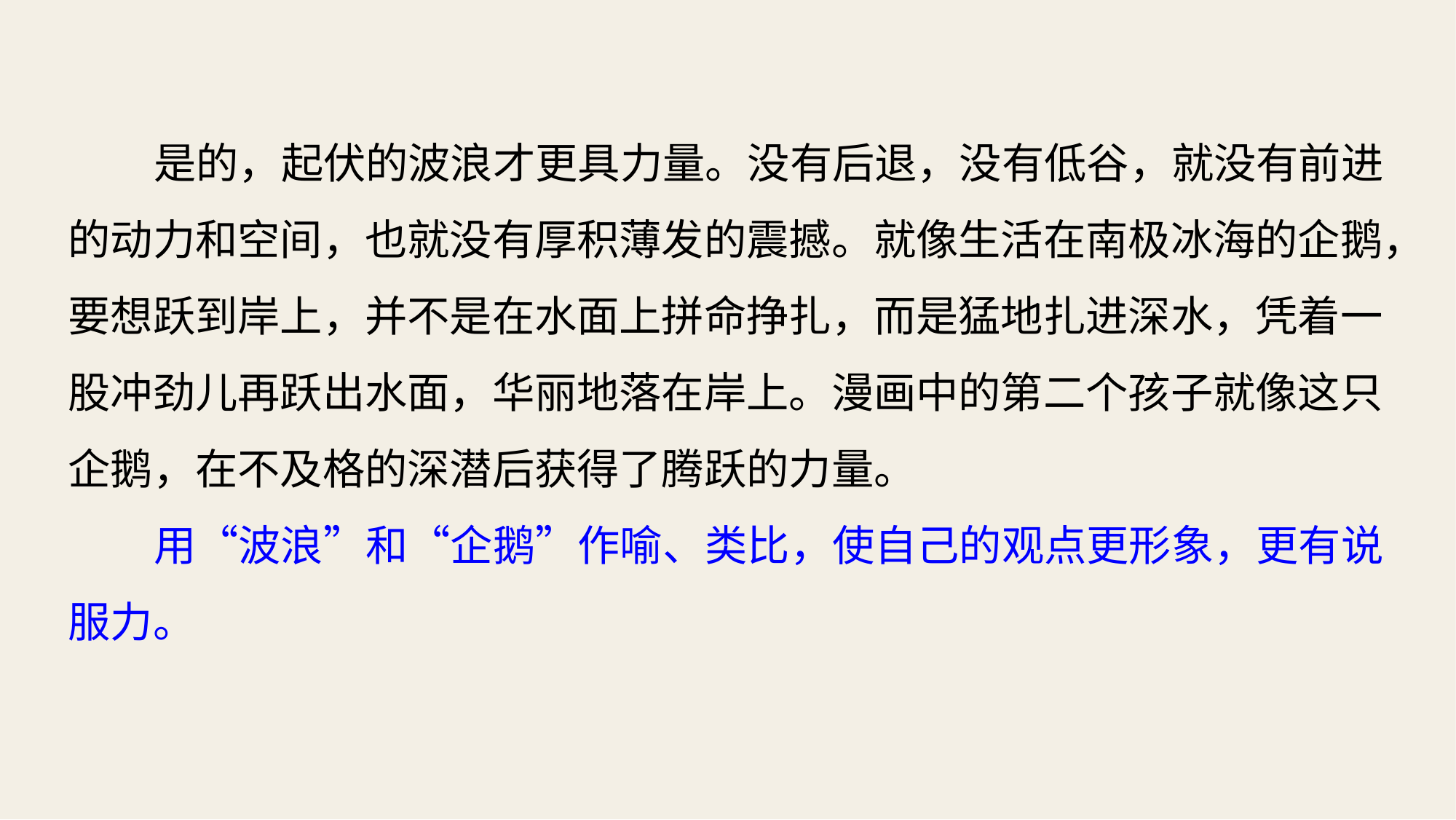

是的，起伏的波浪才更具力量。没有后退，没有低谷，就没有前进的动力和空间，也就没有厚积薄发的震撼。就像生活在南极冰海的企鹅，要想跃到岸上，并不是在水面上拼命挣扎，而是猛地扎进深水，凭着一股冲劲儿再跃出水面，华丽地落在岸上。漫画中的第二个孩子就像这只企鹅，在不及格的深潜后获得了腾跃的力量。
用“波浪”和“企鹅”作喻、类比，使自己的观点更形象，更有说服力。